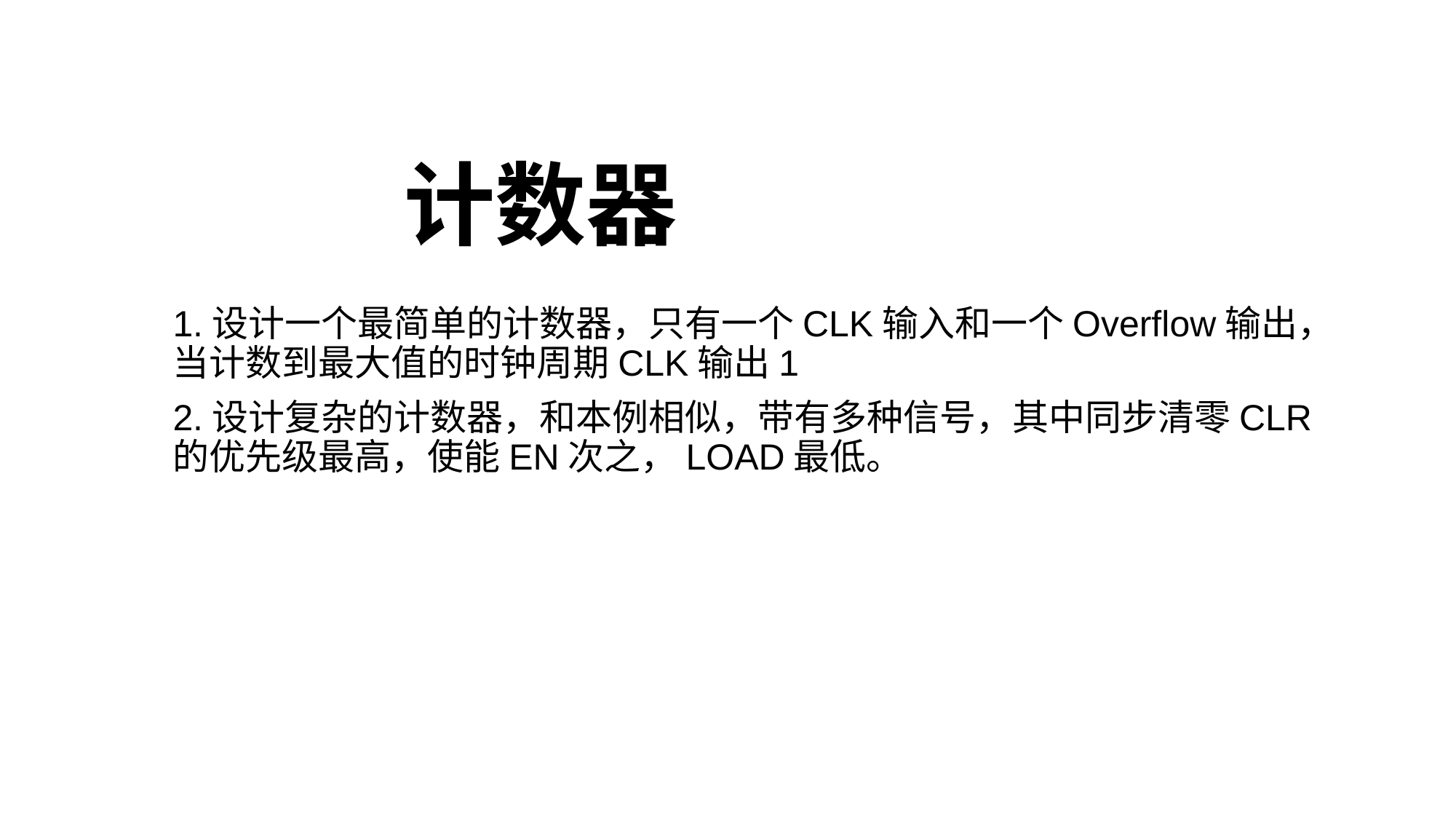

计数器
1.设计一个最简单的计数器，只有一个CLK输入和一个Overflow输出，当计数到最大值的时钟周期CLK输出1
2.设计复杂的计数器，和本例相似，带有多种信号，其中同步清零CLR的优先级最高，使能EN次之，LOAD最低。